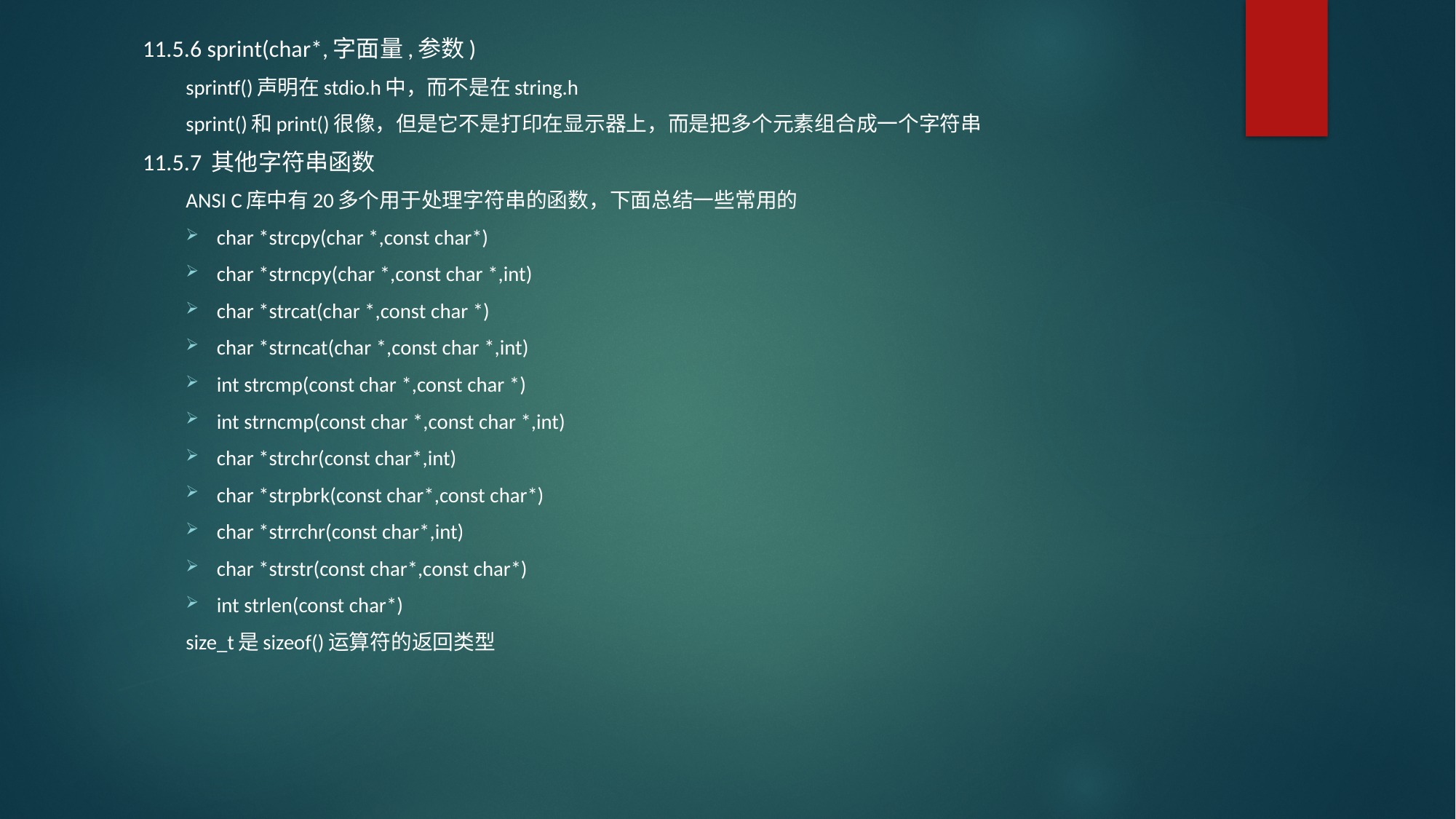

11.5.6 sprint(char*,字面量,参数)
	sprintf()声明在stdio.h中，而不是在string.h
	sprint()和print()很像，但是它不是打印在显示器上，而是把多个元素组合成一个字符串
11.5.7 其他字符串函数
	ANSI C库中有20多个用于处理字符串的函数，下面总结一些常用的
char *strcpy(char *,const char*)
char *strncpy(char *,const char *,int)
char *strcat(char *,const char *)
char *strncat(char *,const char *,int)
int strcmp(const char *,const char *)
int strncmp(const char *,const char *,int)
char *strchr(const char*,int)
char *strpbrk(const char*,const char*)
char *strrchr(const char*,int)
char *strstr(const char*,const char*)
int strlen(const char*)
size_t是sizeof()运算符的返回类型